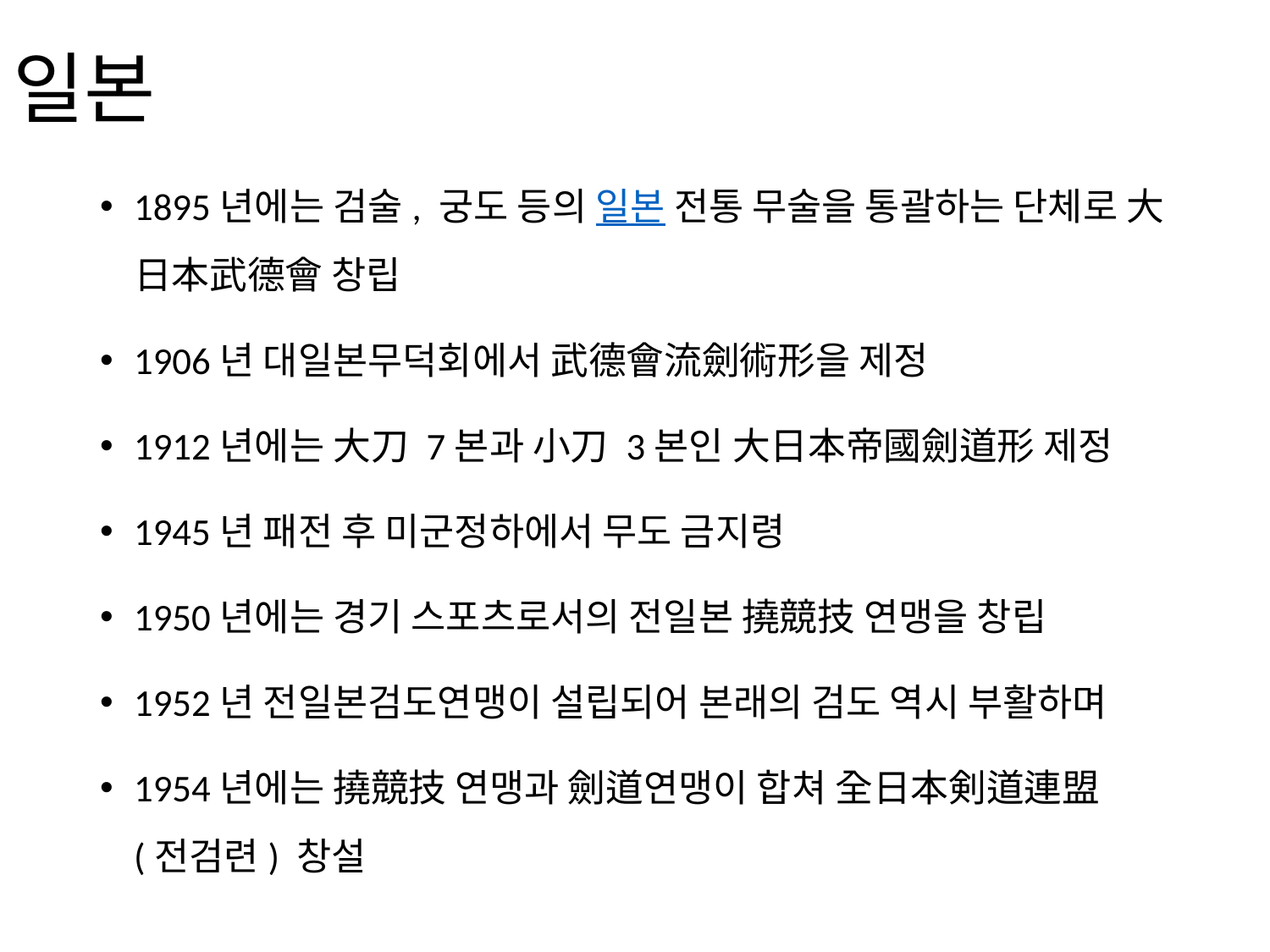

# 일본
1895년에는 검술, 궁도 등의 일본 전통 무술을 통괄하는 단체로 大日本武德會 창립
1906년 대일본무덕회에서 武德會流劍術形을 제정
1912년에는 大刀 7본과 小刀 3본인 大日本帝國劍道形 제정
1945년 패전 후 미군정하에서 무도 금지령
1950년에는 경기 스포츠로서의 전일본 撓競技 연맹을 창립
1952년 전일본검도연맹이 설립되어 본래의 검도 역시 부활하며
1954년에는 撓競技 연맹과 劍道연맹이 합쳐 全日本剣道連盟 (전검련) 창설